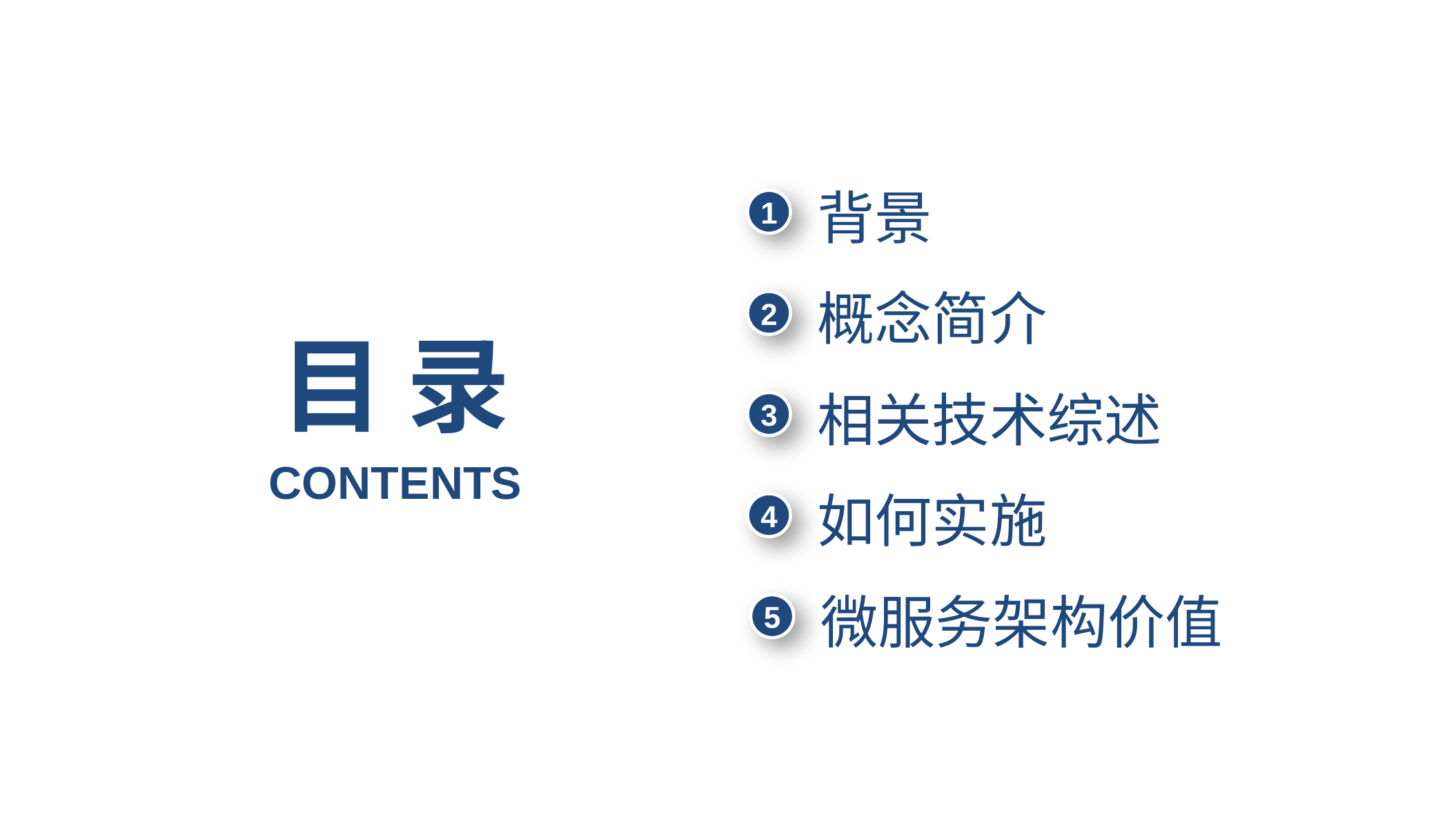

背景
1
概念简介
2
目 录
相关技术综述
3
CONTENTS
如何实施
4
微服务架构价值
5